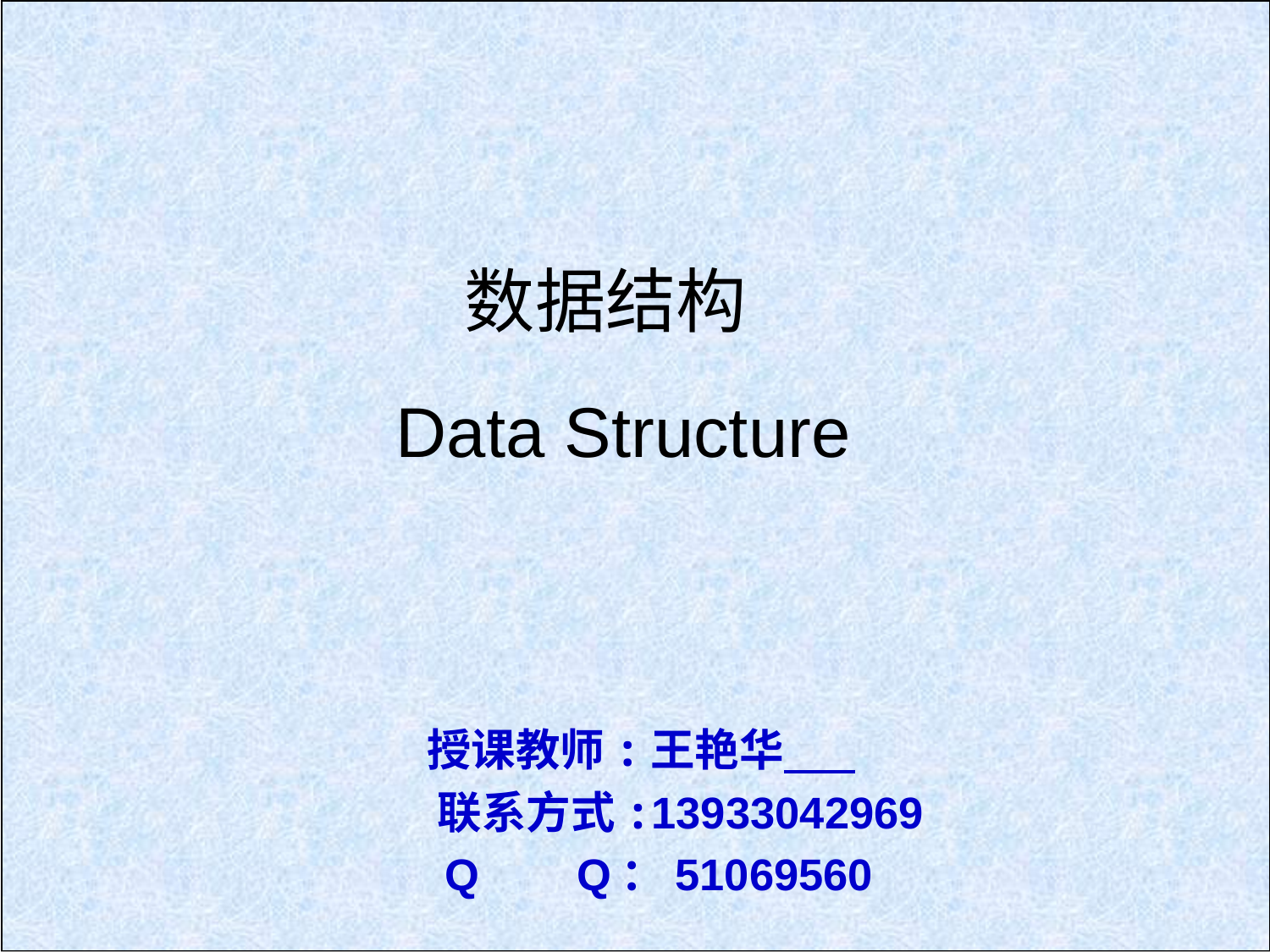

数据结构

Data Structure
 授课教师:王艳华
  联系方式:13933042969
   Q        Q：51069560